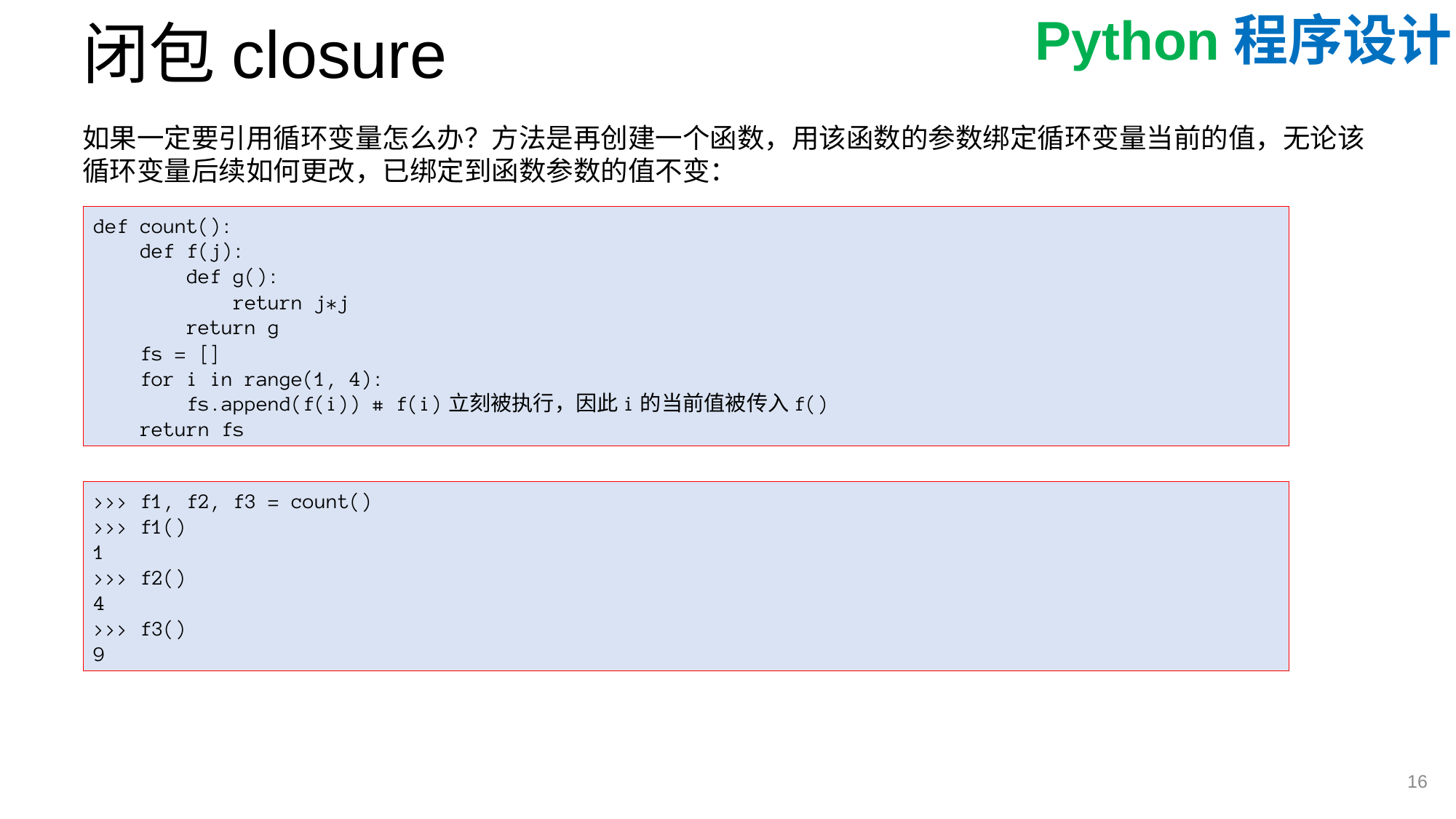

# 闭包closure
如果一定要引用循环变量怎么办？方法是再创建一个函数，用该函数的参数绑定循环变量当前的值，无论该循环变量后续如何更改，已绑定到函数参数的值不变：

def count():
    def f(j):
        def g():
            return j*j
        return g
    fs = []
    for i in range(1, 4):
        fs.append(f(i)) # f(i)立刻被执行，因此i的当前值被传入f()
    return fs
>>> f1, f2, f3 = count()
>>> f1()
1
>>> f2()
4
>>> f3()
9
16